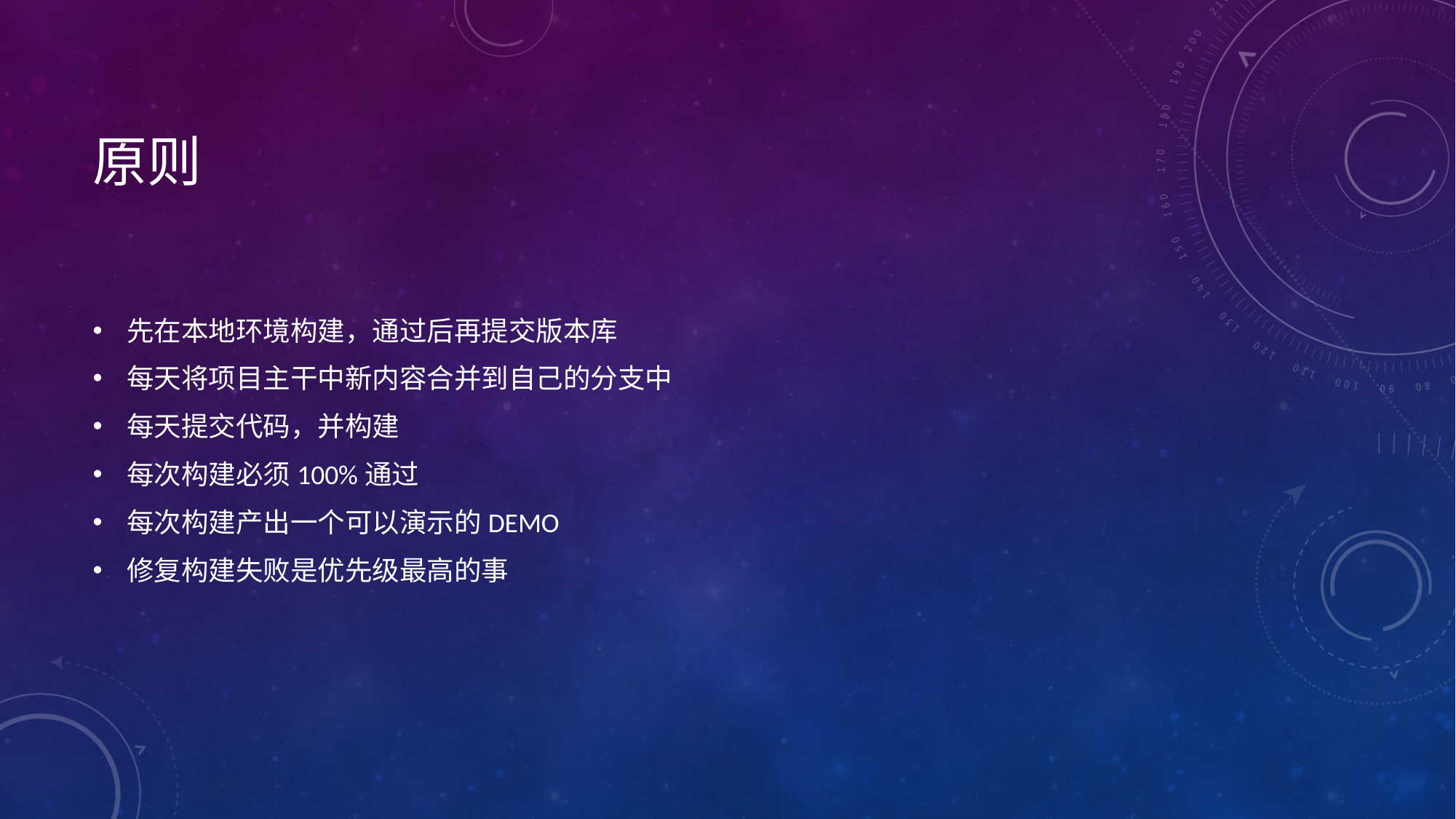

# 原则
先在本地环境构建，通过后再提交版本库
每天将项目主干中新内容合并到自己的分支中
每天提交代码，并构建
每次构建必须100%通过
每次构建产出一个可以演示的DEMO
修复构建失败是优先级最高的事